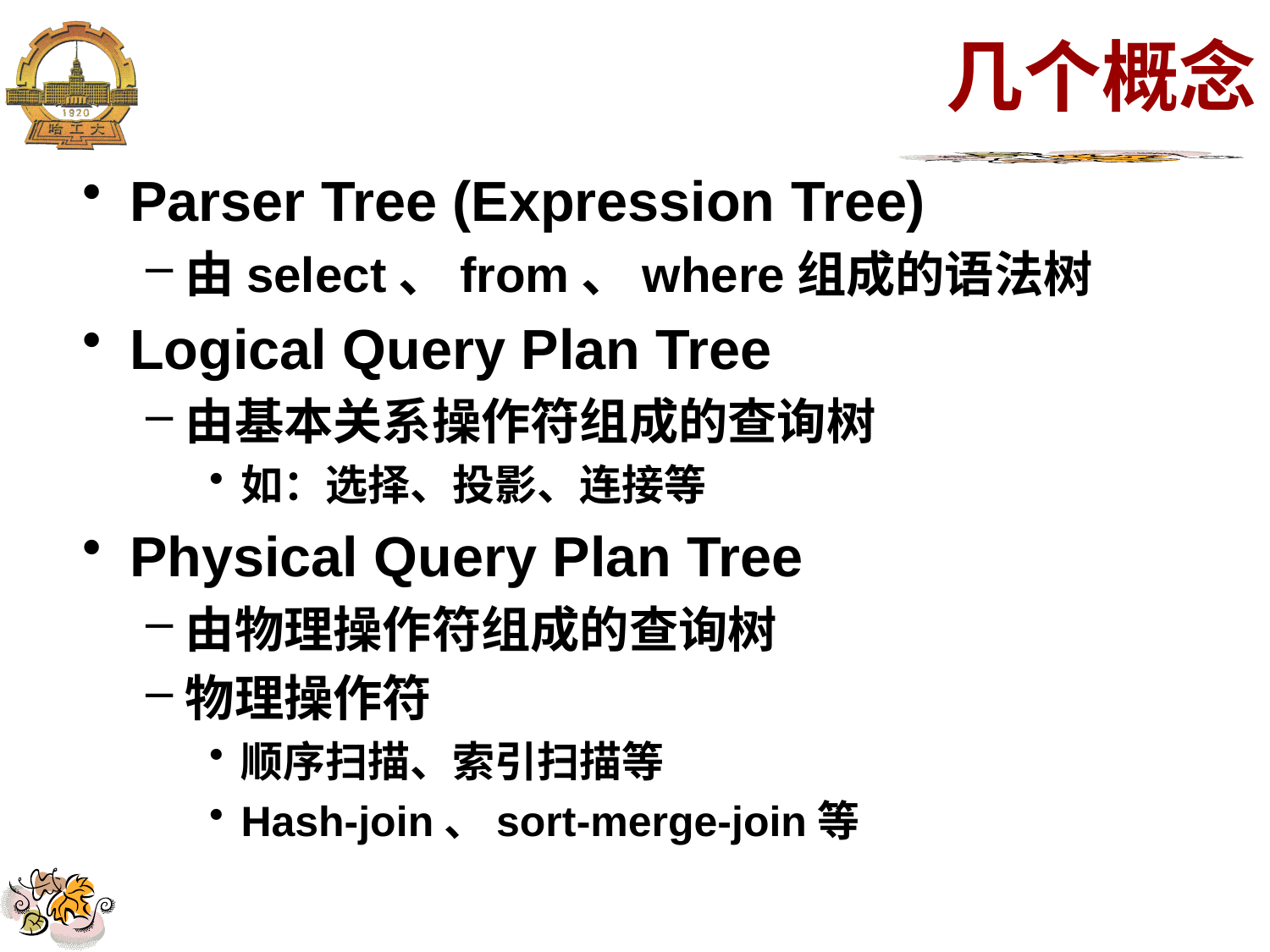

# 几个概念
Parser Tree (Expression Tree)
由select、from、where组成的语法树
Logical Query Plan Tree
由基本关系操作符组成的查询树
如：选择、投影、连接等
Physical Query Plan Tree
由物理操作符组成的查询树
物理操作符
顺序扫描、索引扫描等
Hash-join、sort-merge-join等